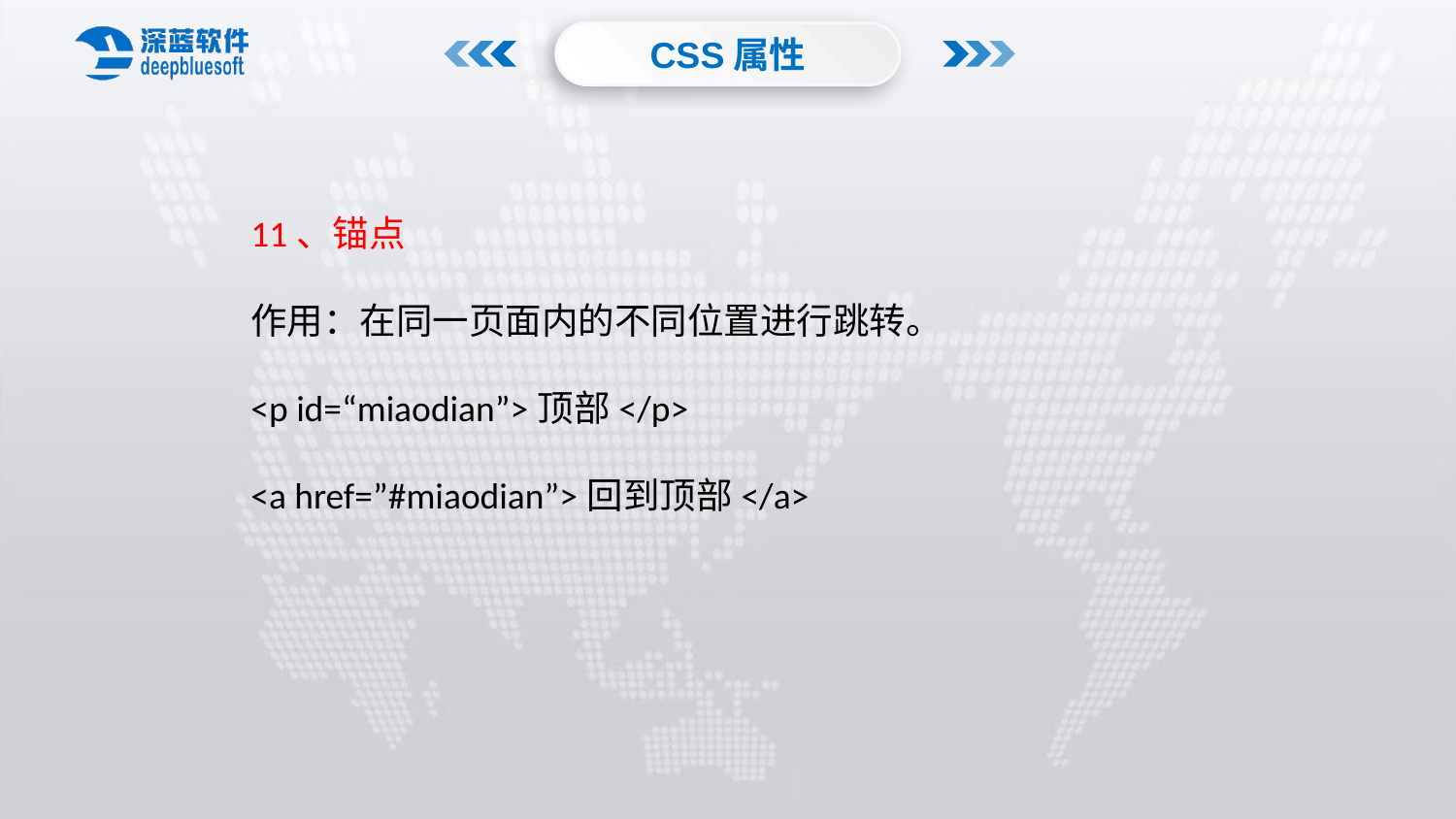

CSS属性

11、锚点

作用：在同一页面内的不同位置进行跳转。

<p id=“miaodian”>顶部</p>

<a href=”#miaodian”>回到顶部</a>